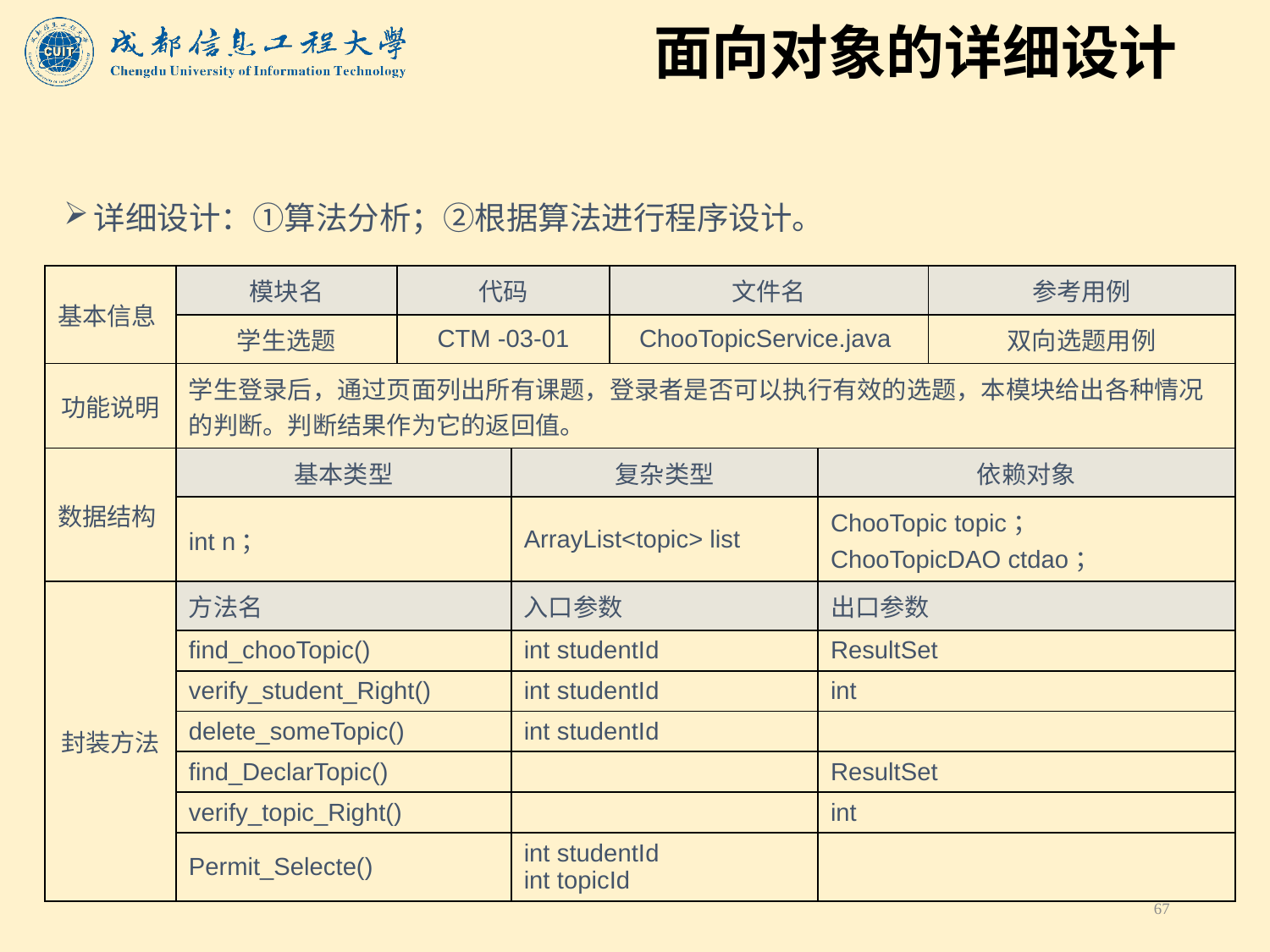

# 面向对象的详细设计
详细设计：①算法分析；②根据算法进行程序设计。
| 基本信息 | 模块名 | 代码 |  | 文件名 |  | 参考用例 |
| --- | --- | --- | --- | --- | --- | --- |
|  | 学生选题 | CTM -03-01 |  | ChooTopicService.java |  | 双向选题用例 |
| 功能说明 | 学生登录后，通过页面列出所有课题，登录者是否可以执行有效的选题，本模块给出各种情况的判断。判断结果作为它的返回值。 |  |  |  |  |  |
| 数据结构 | 基本类型 |  | 复杂类型 |  | 依赖对象 |  |
|  | int n； |  | ArrayList<topic> list |  | ChooTopic topic； ChooTopicDAO ctdao； |  |
| 封装方法 | 方法名 |  | 入口参数 |  | 出口参数 |  |
|  | find\_chooTopic() |  | int studentId |  | ResultSet |  |
|  | verify\_student\_Right() |  | int studentId |  | int |  |
|  | delete\_someTopic() |  | int studentId |  |  |  |
|  | find\_DeclarTopic() |  |  |  | ResultSet |  |
|  | verify\_topic\_Right() |  |  |  | int |  |
|  | Permit\_Selecte() |  | int studentId int topicId |  |  |  |
67